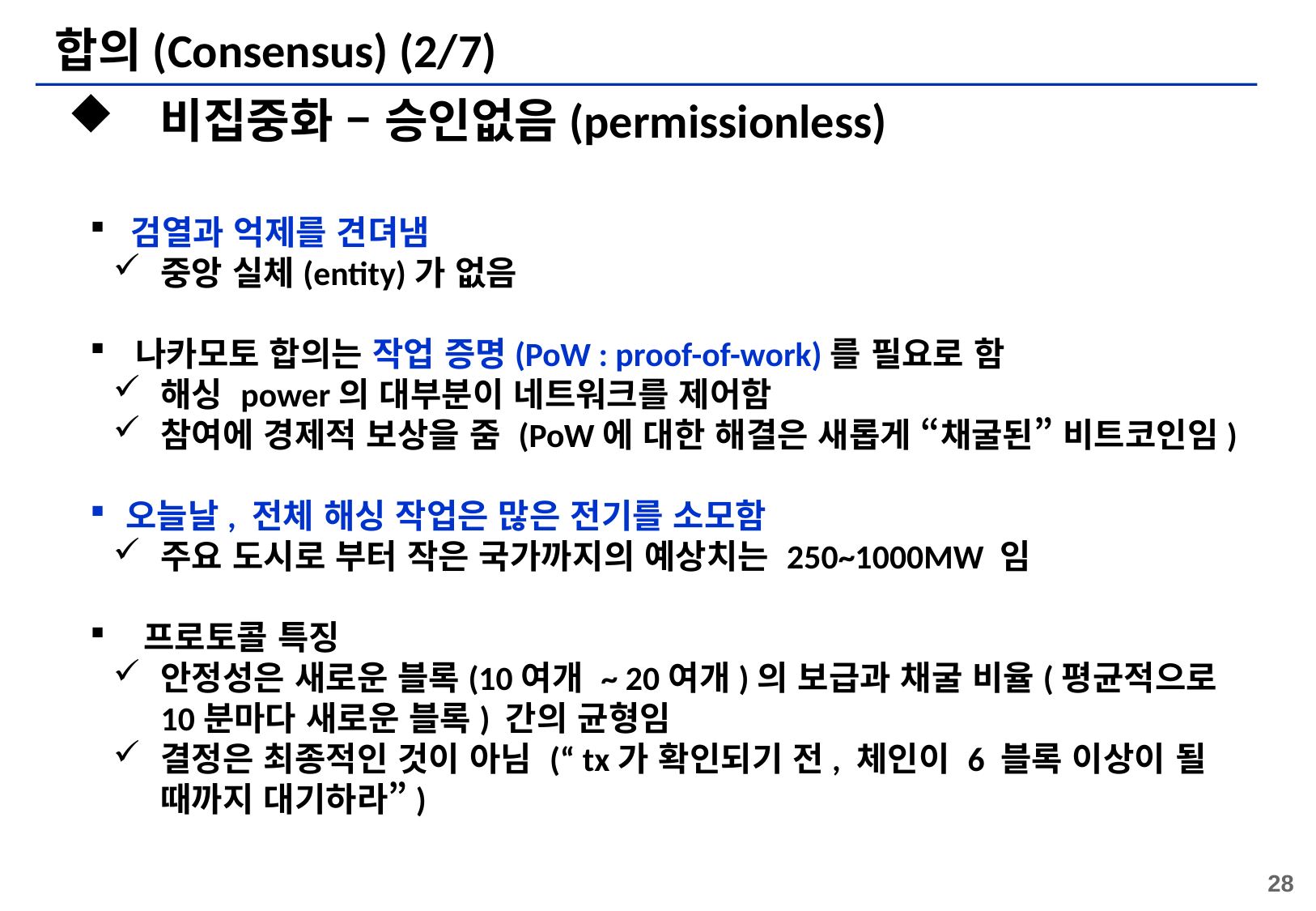

# 합의(Consensus) (2/7)
 비집중화 – 승인없음(permissionless)

 검열과 억제를 견뎌냄
중앙 실체(entity)가 없음

나카모토 합의는 작업 증명(PoW : proof-of-work)를 필요로 함
해싱 power의 대부분이 네트워크를 제어함
참여에 경제적 보상을 줌 (PoW에 대한 해결은 새롭게 “채굴된” 비트코인임)

오늘날, 전체 해싱 작업은 많은 전기를 소모함
주요 도시로 부터 작은 국가까지의 예상치는 250~1000MW 임

 프로토콜 특징
안정성은 새로운 블록(10여개 ~ 20여개)의 보급과 채굴 비율(평균적으로 10분마다 새로운 블록) 간의 균형임
결정은 최종적인 것이 아님 (“ tx가 확인되기 전, 체인이 6 블록 이상이 될 때까지 대기하라”)